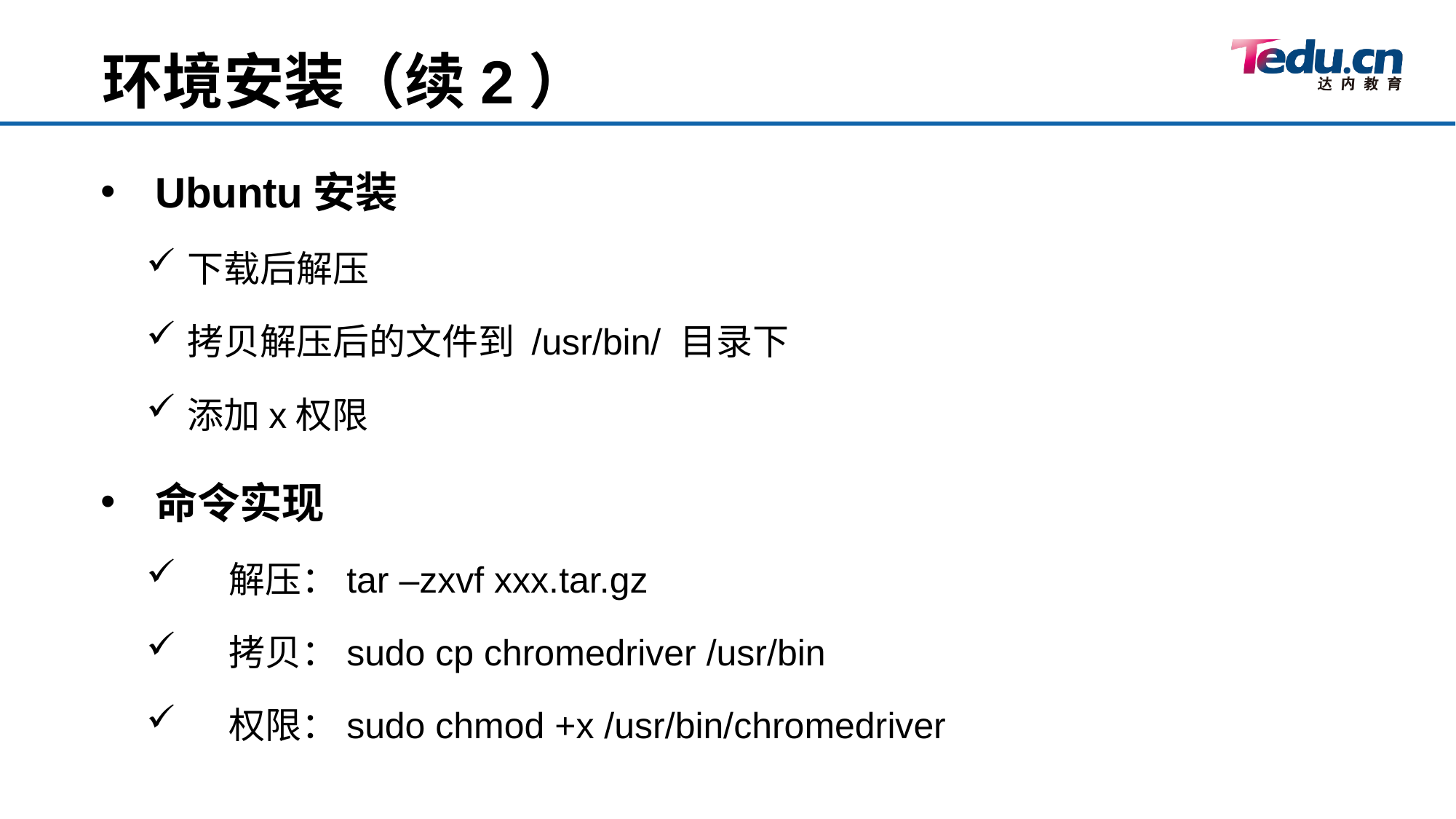

环境安装（续2）
Ubuntu安装
下载后解压
拷贝解压后的文件到 /usr/bin/ 目录下
添加x权限
命令实现
    解压：tar –zxvf xxx.tar.gz
    拷贝：sudo cp chromedriver /usr/bin
    权限：sudo chmod +x /usr/bin/chromedriver